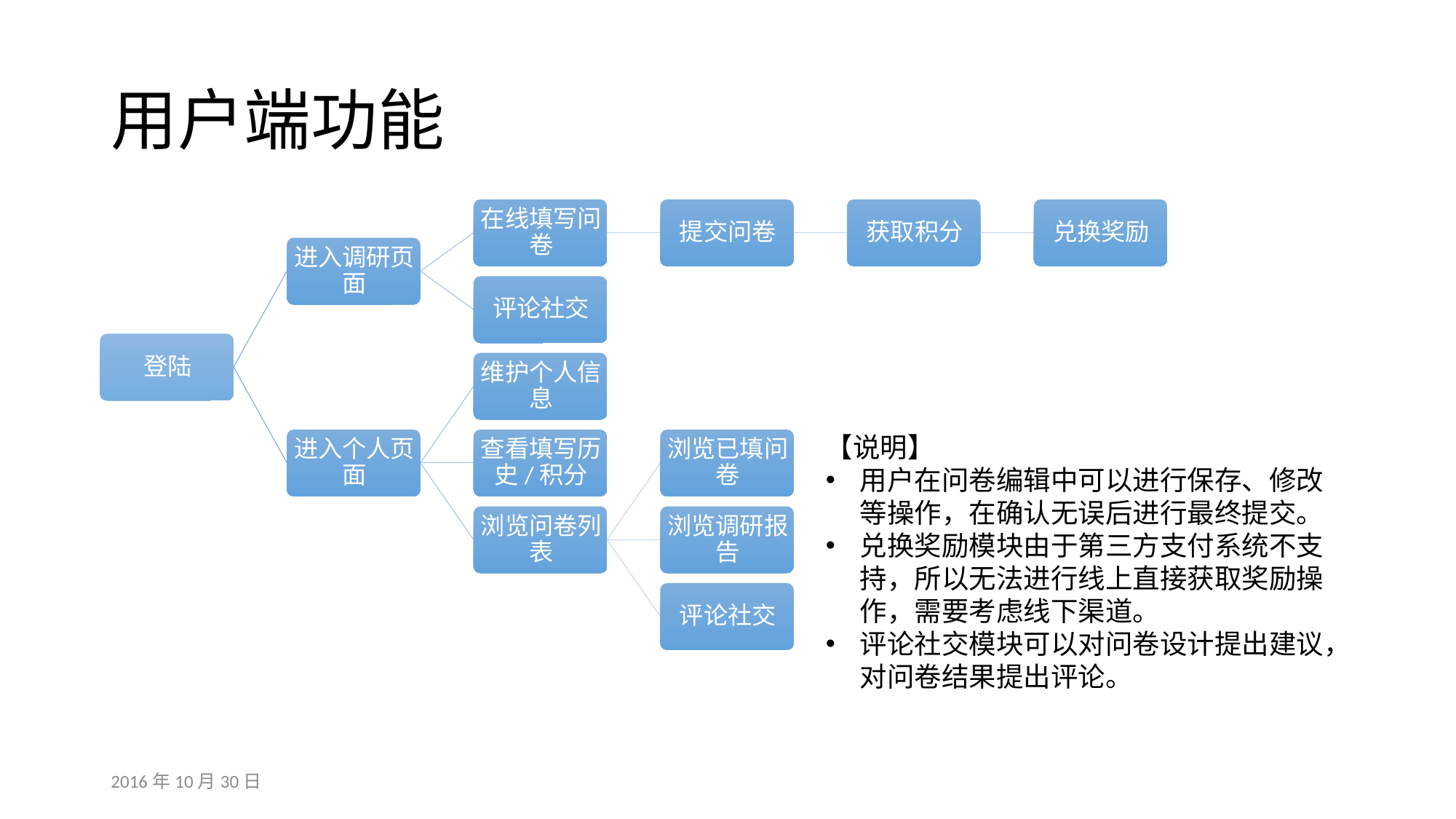

# 用户端功能
登陆

进入调研页面

在线填写问卷

提交问卷

获取积分

兑换奖励

评论社交

进入个人页面

维护个人信息

查看填写历史/积分

浏览问卷列表

浏览已填问卷

浏览调研报告

评论社交
【说明】
用户在问卷编辑中可以进行保存、修改等操作，在确认无误后进行最终提交。
兑换奖励模块由于第三方支付系统不支持，所以无法进行线上直接获取奖励操作，需要考虑线下渠道。
评论社交模块可以对问卷设计提出建议，对问卷结果提出评论。

2016年10月30日